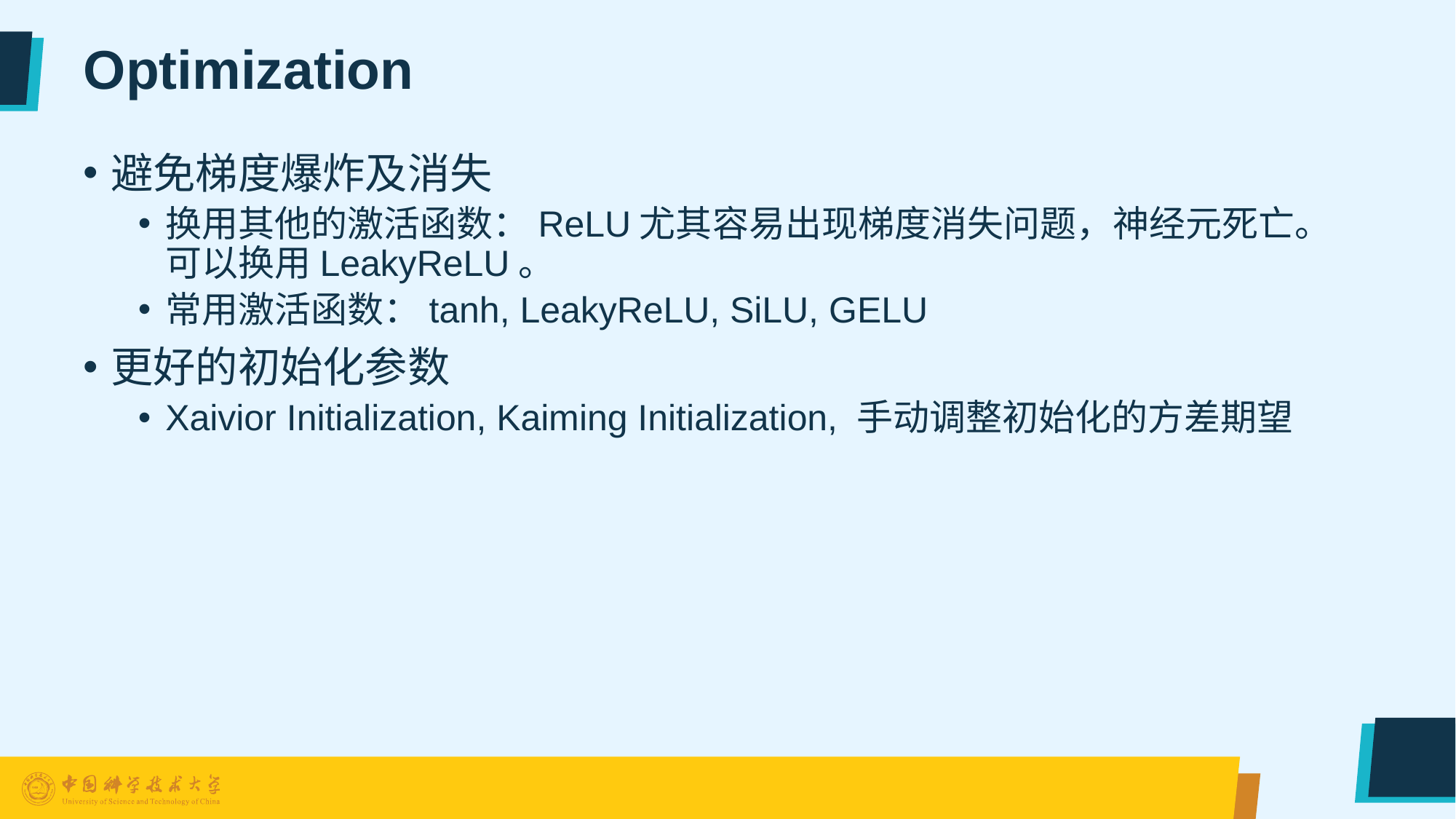

# Optimization
避免梯度爆炸及消失
换用其他的激活函数：ReLU尤其容易出现梯度消失问题，神经元死亡。可以换用LeakyReLU。
常用激活函数：tanh, LeakyReLU, SiLU, GELU
更好的初始化参数
Xaivior Initialization, Kaiming Initialization, 手动调整初始化的方差期望
9